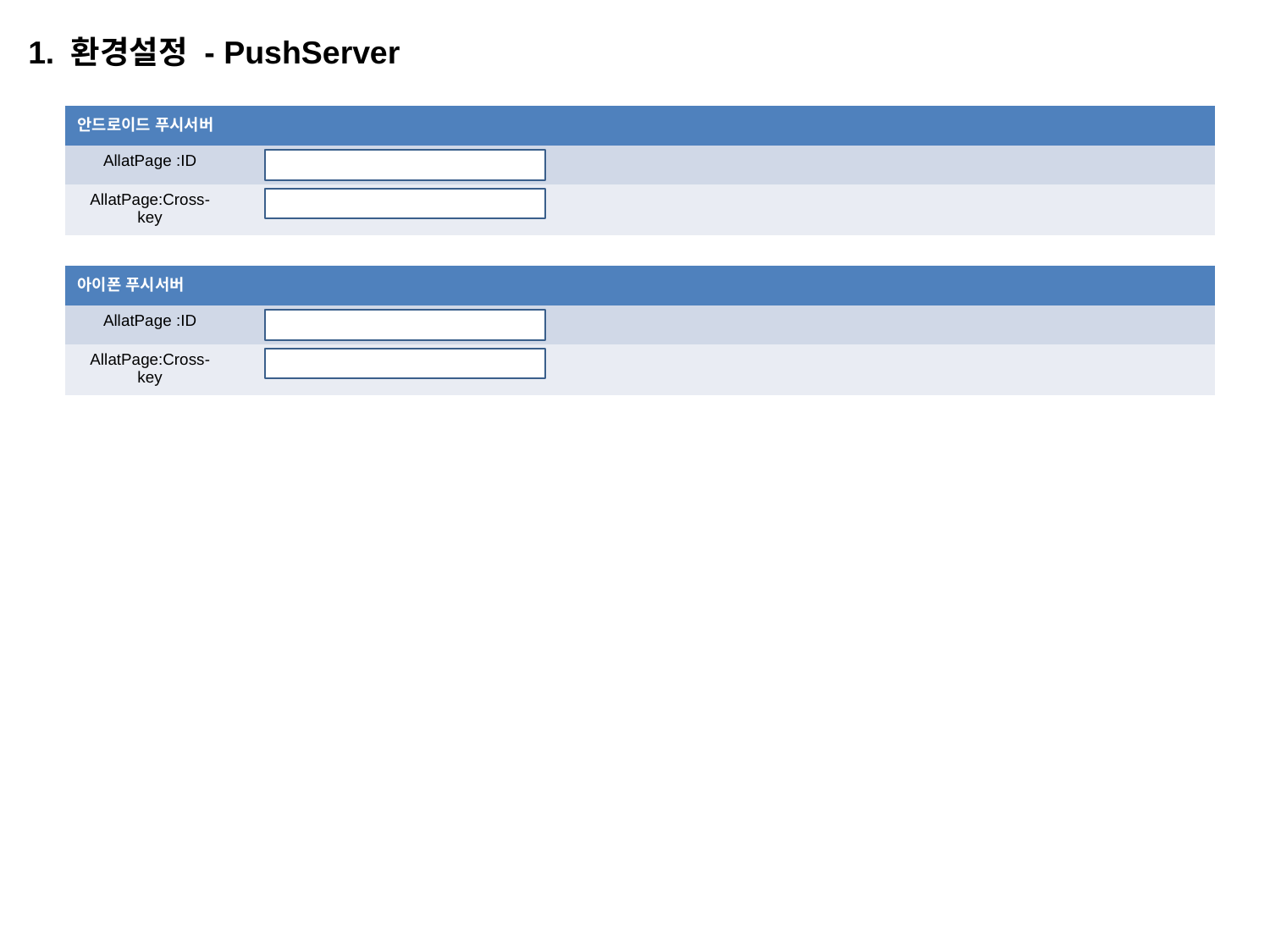

1. 환경설정 - PushServer
| 안드로이드 푸시서버 |  |
| --- | --- |
| AllatPage :ID |  |
| AllatPage:Cross-key |  |

| 아이폰 푸시서버 |  |
| --- | --- |
| AllatPage :ID |  |
| AllatPage:Cross-key |  |